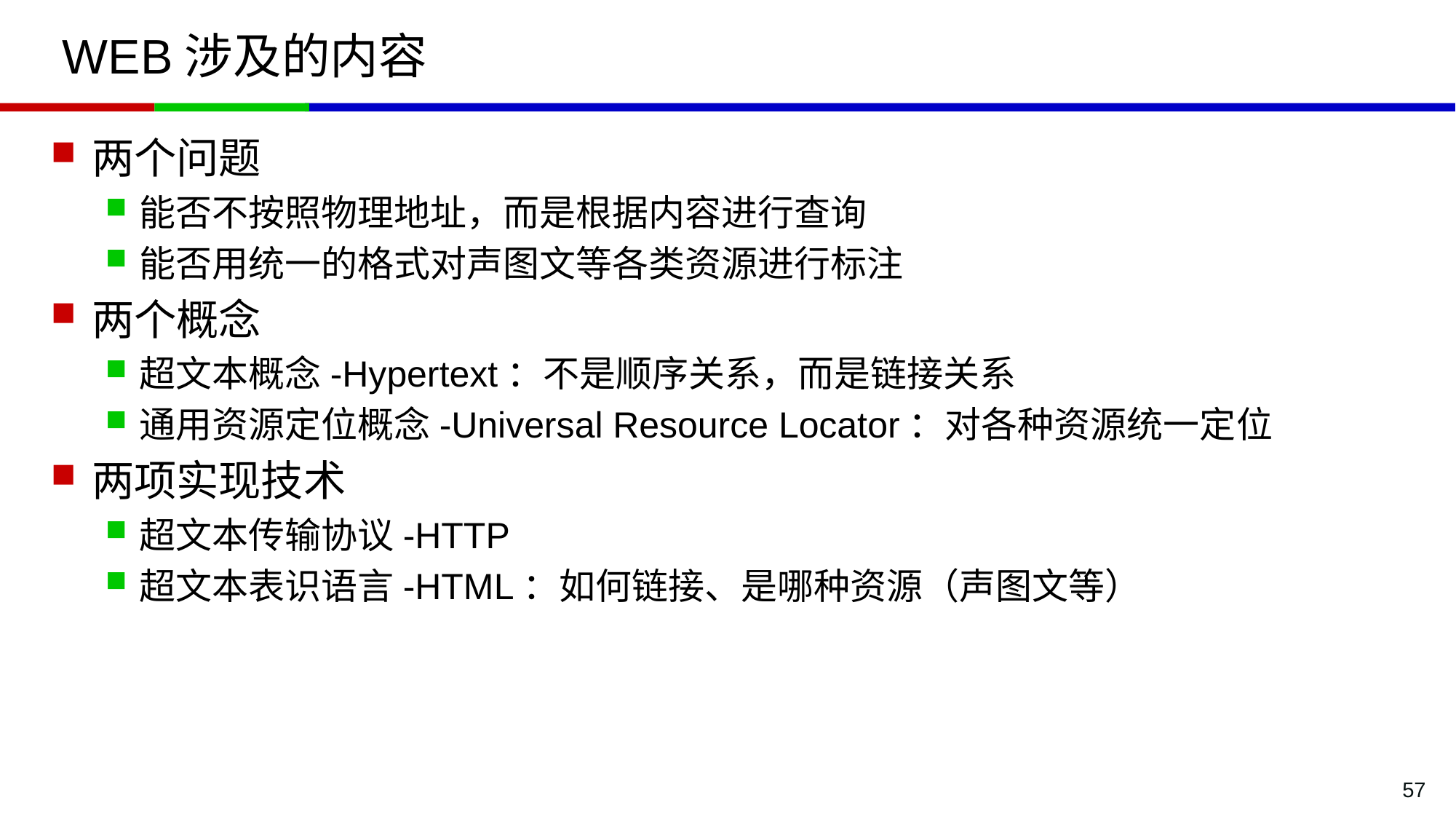

# WEB涉及的内容
两个问题
能否不按照物理地址，而是根据内容进行查询
能否用统一的格式对声图文等各类资源进行标注
两个概念
超文本概念-Hypertext：不是顺序关系，而是链接关系
通用资源定位概念-Universal Resource Locator：对各种资源统一定位
两项实现技术
超文本传输协议-HTTP
超文本表识语言-HTML：如何链接、是哪种资源（声图文等）
57